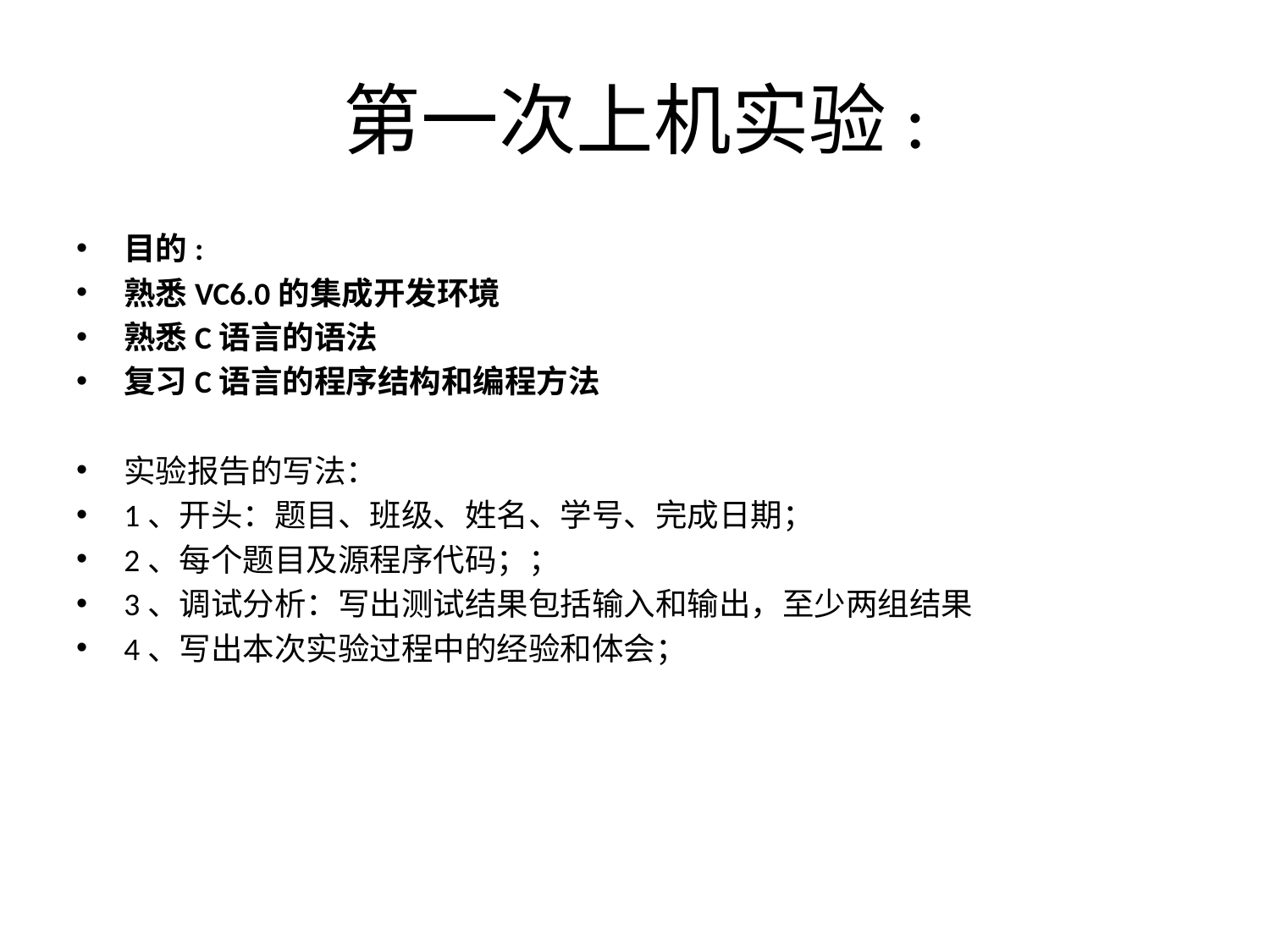

# 第一次上机实验:
目的:
熟悉VC6.0的集成开发环境
熟悉C语言的语法
复习C语言的程序结构和编程方法

实验报告的写法：
1、开头：题目、班级、姓名、学号、完成日期；
2、每个题目及源程序代码；；
3、调试分析：写出测试结果包括输入和输出，至少两组结果
4、写出本次实验过程中的经验和体会；